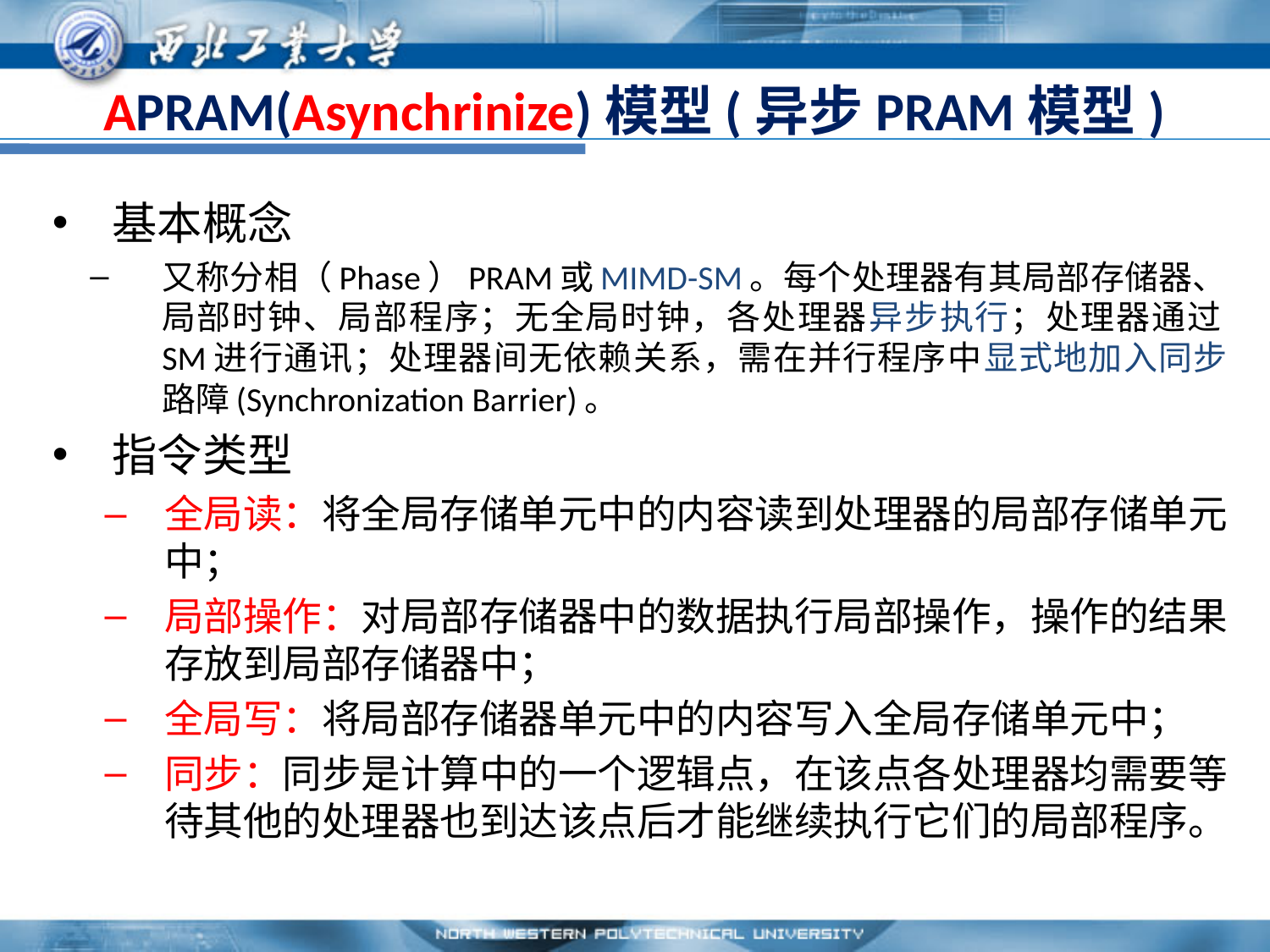

# APRAM(Asynchrinize)模型(异步PRAM模型)
基本概念
又称分相（Phase）PRAM或MIMD-SM。每个处理器有其局部存储器、局部时钟、局部程序；无全局时钟，各处理器异步执行；处理器通过SM进行通讯；处理器间无依赖关系，需在并行程序中显式地加入同步路障(Synchronization Barrier)。
指令类型
全局读：将全局存储单元中的内容读到处理器的局部存储单元中；
局部操作：对局部存储器中的数据执行局部操作，操作的结果存放到局部存储器中；
全局写：将局部存储器单元中的内容写入全局存储单元中；
同步：同步是计算中的一个逻辑点，在该点各处理器均需要等待其他的处理器也到达该点后才能继续执行它们的局部程序。